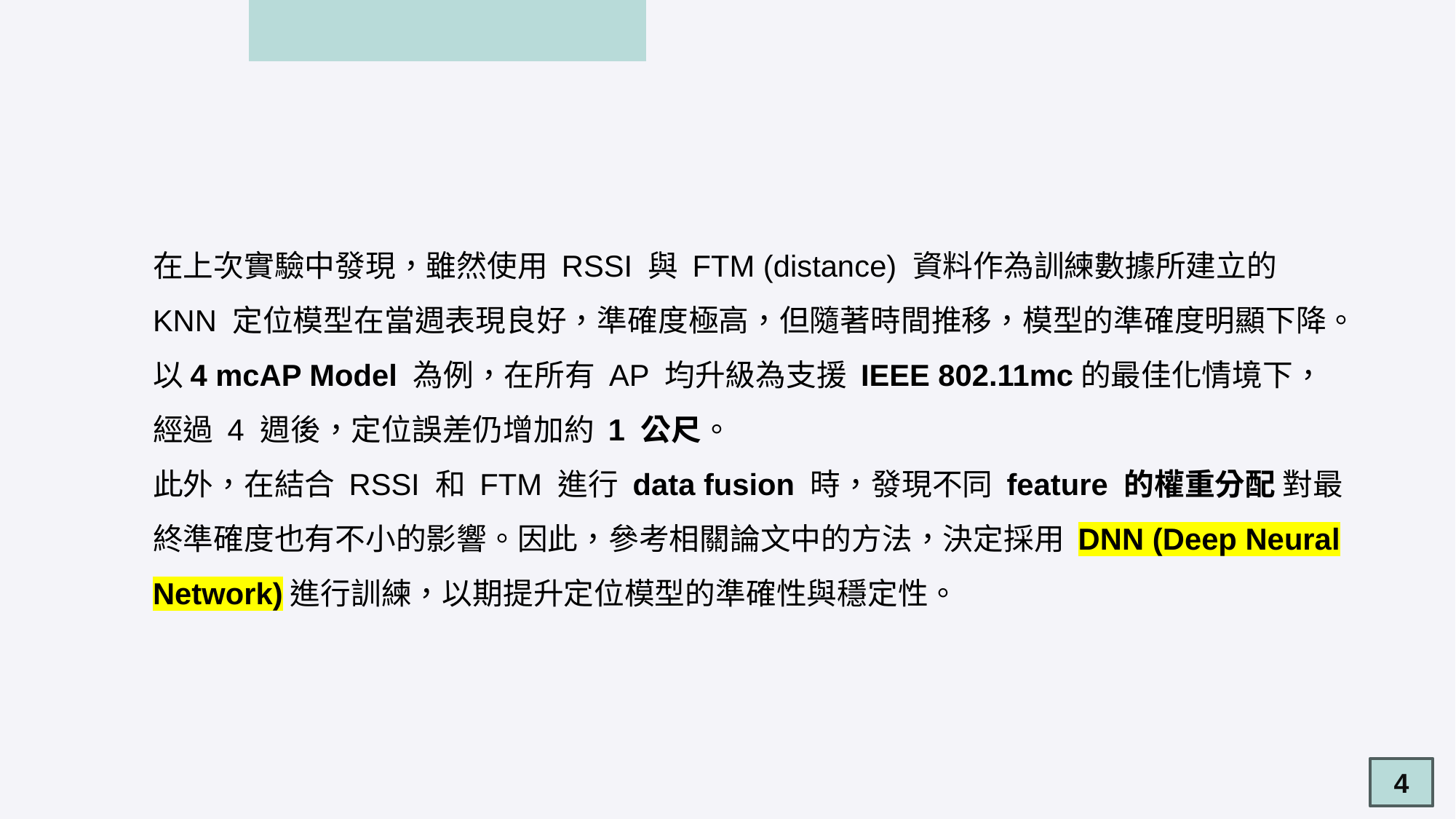

在上次實驗中發現，雖然使用 RSSI 與 FTM (distance) 資料作為訓練數據所建立的 KNN 定位模型在當週表現良好，準確度極高，但隨著時間推移，模型的準確度明顯下降。以4 mcAP Model 為例，在所有 AP 均升級為支援 IEEE 802.11mc的最佳化情境下，經過 4 週後，定位誤差仍增加約 1 公尺。
此外，在結合 RSSI 和 FTM 進行 data fusion 時，發現不同 feature 的權重分配 對最終準確度也有不小的影響。因此，參考相關論文中的方法，決定採用 DNN (Deep Neural Network)進行訓練，以期提升定位模型的準確性與穩定性。
4